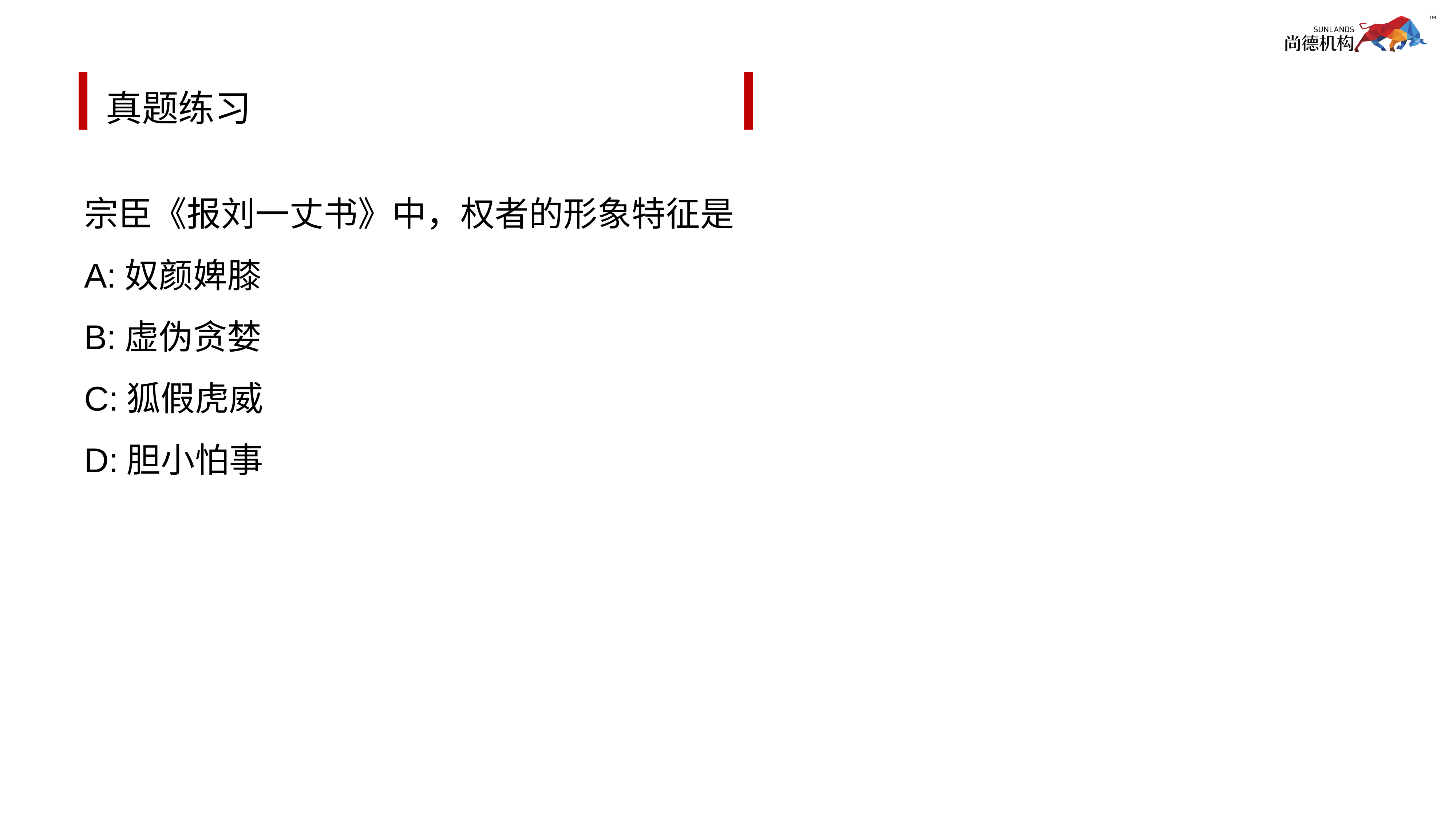

# 真题练习
宗臣《报刘一丈书》中，权者的形象特征是
A:奴颜婢膝
B:虚伪贪婪
C:狐假虎威
D:胆小怕事